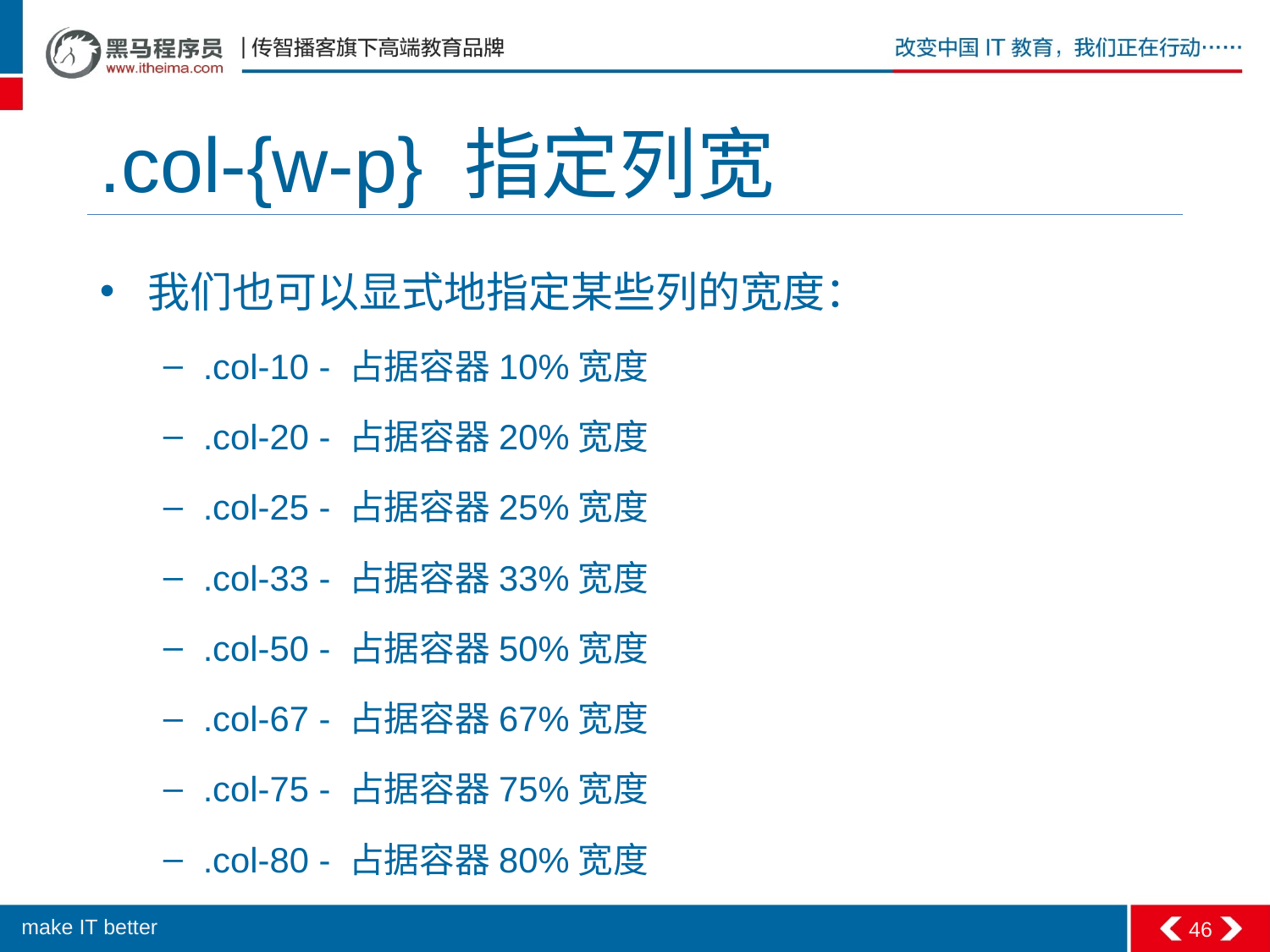

# .col-{w-p} 指定列宽
我们也可以显式地指定某些列的宽度：
.col-10 - 占据容器10%宽度
.col-20 - 占据容器20%宽度
.col-25 - 占据容器25%宽度
.col-33 - 占据容器33%宽度
.col-50 - 占据容器50%宽度
.col-67 - 占据容器67%宽度
.col-75 - 占据容器75%宽度
.col-80 - 占据容器80%宽度
.col-90 - 占据容器90%宽度
46

make IT better